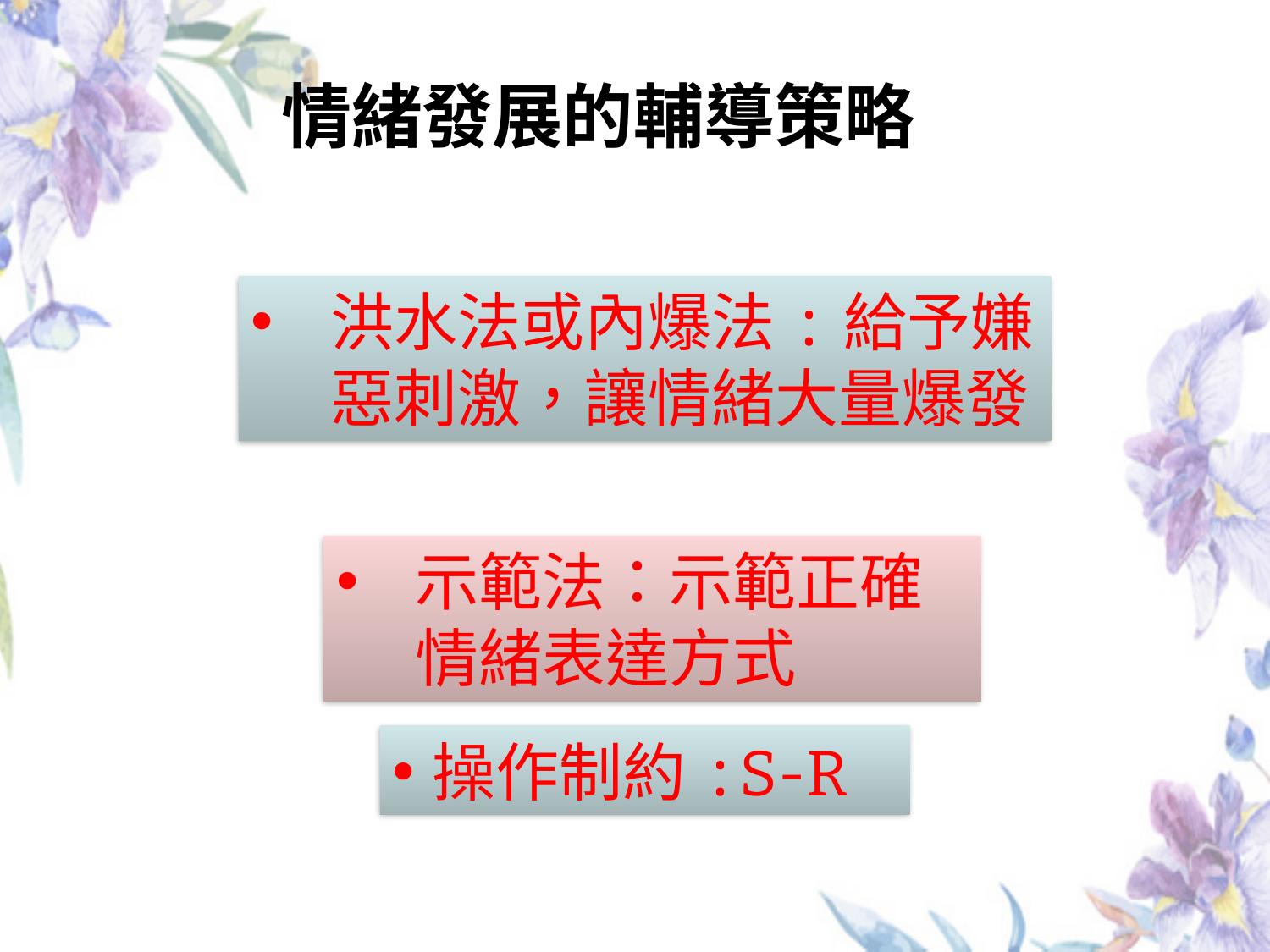

情緒發展的輔導策略
洪水法或內爆法:給予嫌惡刺激，讓情緒大量爆發
示範法：示範正確情緒表達方式
操作制約:S-R